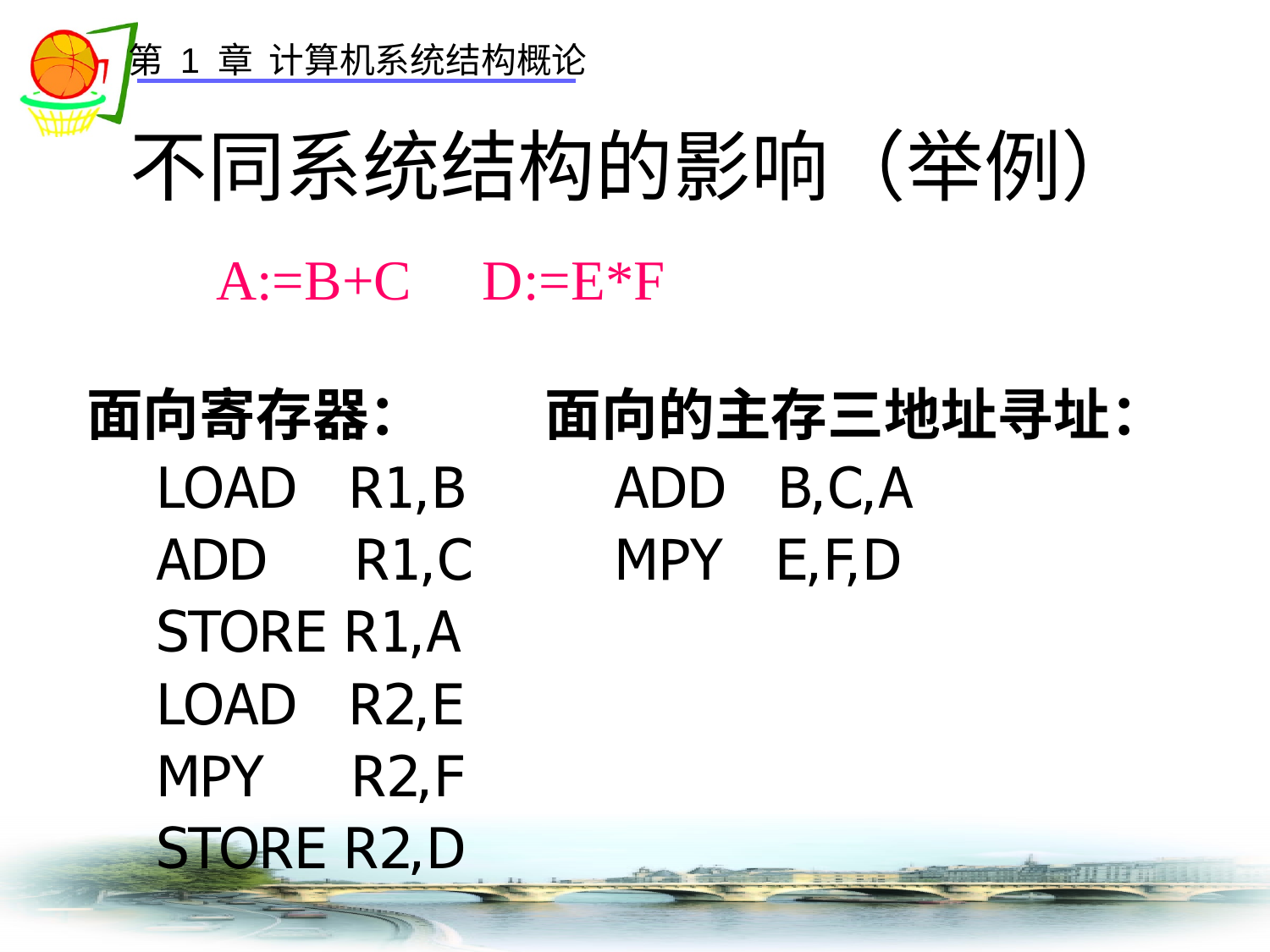

# 不同系统结构的影响（举例）
A:=B+C     D:=E*F
面向寄存器：
    LOAD   R1,B
    ADD     R1,C
    STORE R1,A
    LOAD   R2,E
    MPY     R2,F
    STORE R2,D
面向的主存三地址寻址：
    ADD   B,C,A
    MPY   E,F,D